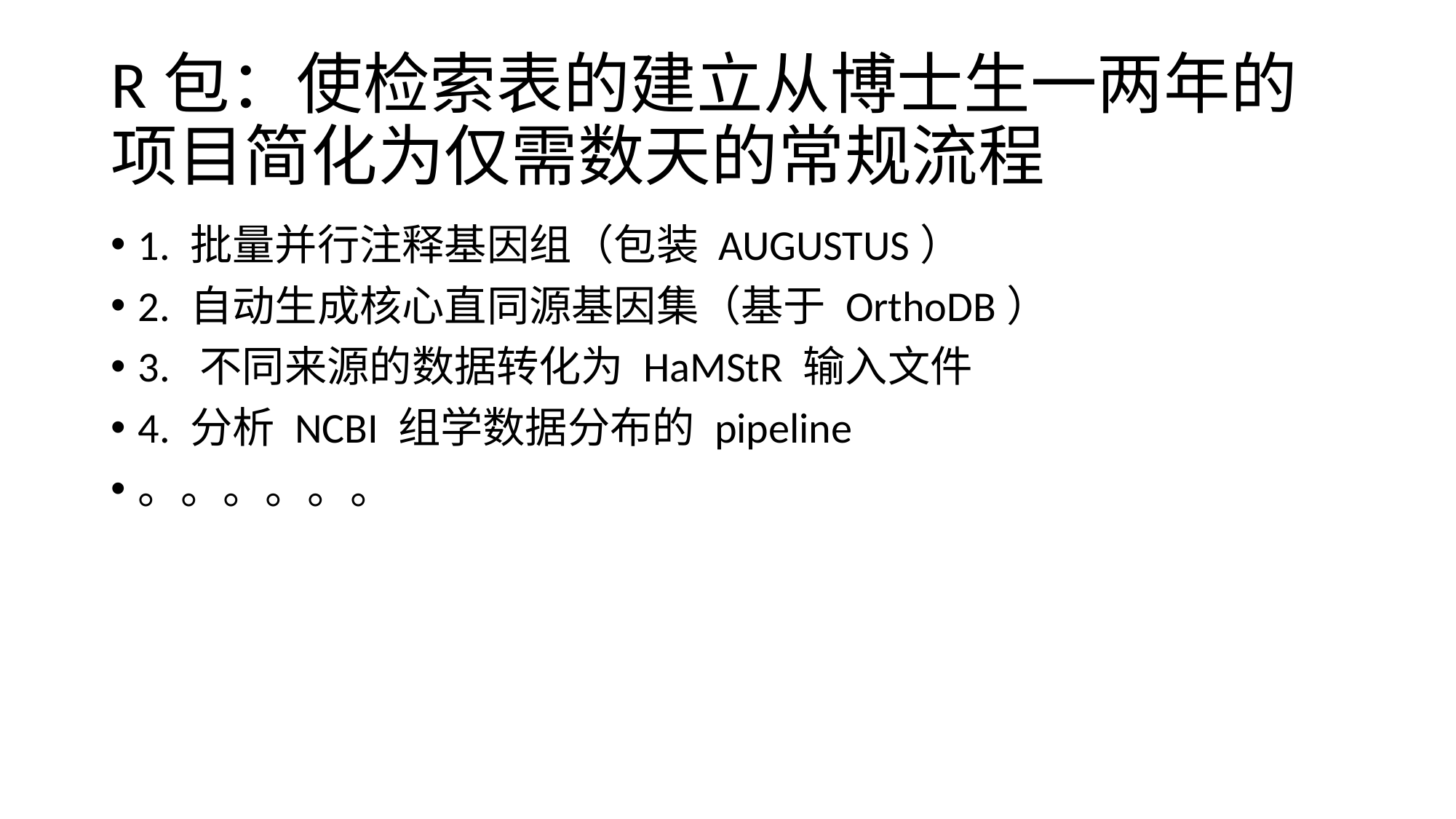

# R包：使检索表的建立从博士生一两年的项目简化为仅需数天的常规流程
1. 批量并行注释基因组（包装 AUGUSTUS）
2. 自动生成核心直同源基因集（基于 OrthoDB）
3.  不同来源的数据转化为 HaMStR 输入文件
4. 分析 NCBI 组学数据分布的 pipeline
。。。。。。